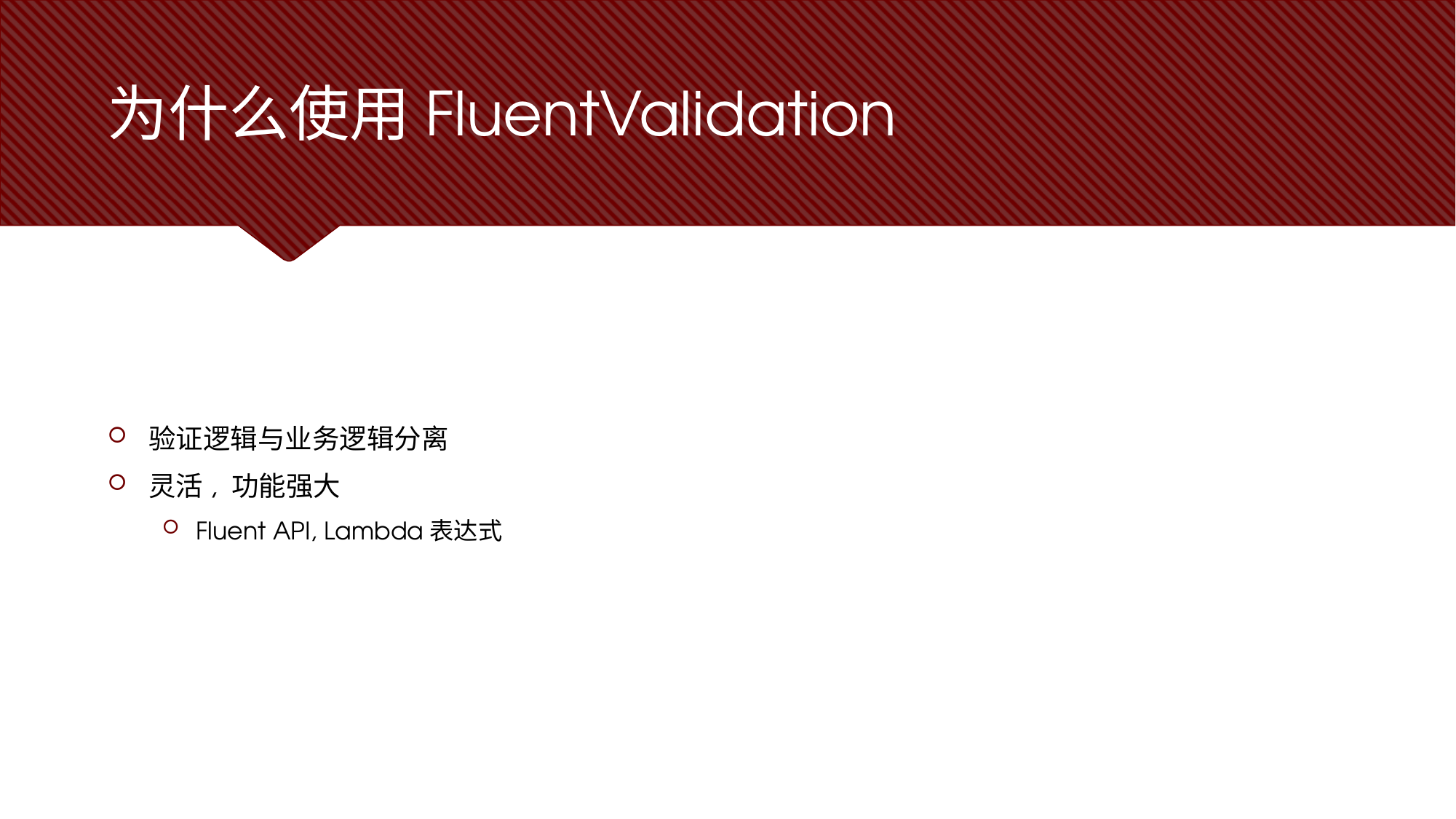

# 为什么使用FluentValidation
验证逻辑与业务逻辑分离
灵活, 功能强大
Fluent API, Lambda表达式